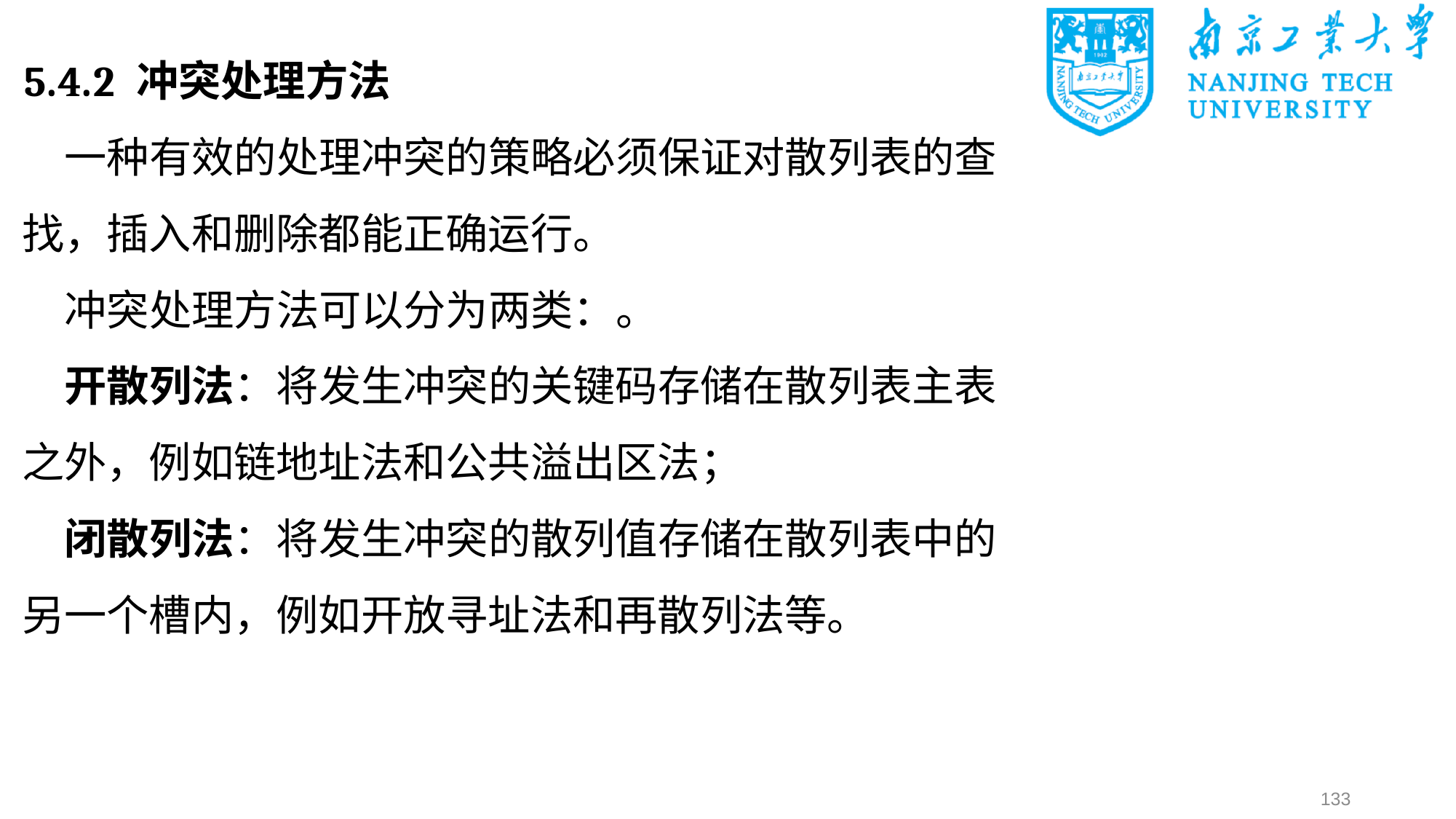

5.4.2 冲突处理方法
一种有效的处理冲突的策略必须保证对散列表的查找，插入和删除都能正确运行。
冲突处理方法可以分为两类：。
开散列法：将发生冲突的关键码存储在散列表主表之外，例如链地址法和公共溢出区法；
闭散列法：将发生冲突的散列值存储在散列表中的另一个槽内，例如开放寻址法和再散列法等。
133